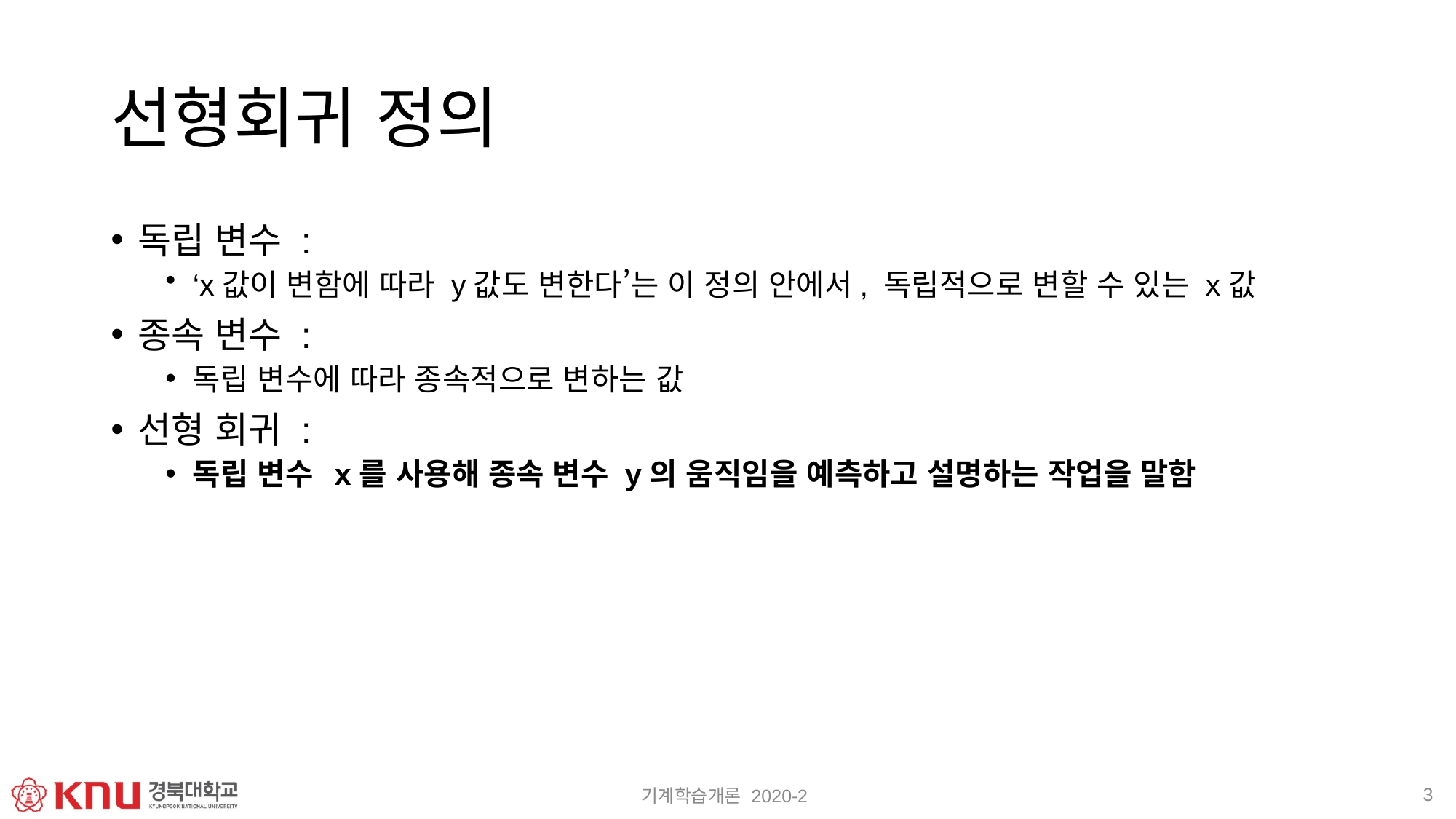

# 선형회귀 정의
독립 변수 :
‘x값이 변함에 따라 y값도 변한다’는 이 정의 안에서, 독립적으로 변할 수 있는 x값
종속 변수 :
독립 변수에 따라 종속적으로 변하는 값
선형 회귀 :
독립 변수 x를 사용해 종속 변수 y의 움직임을 예측하고 설명하는 작업을 말함
3
기계학습개론 2020-2